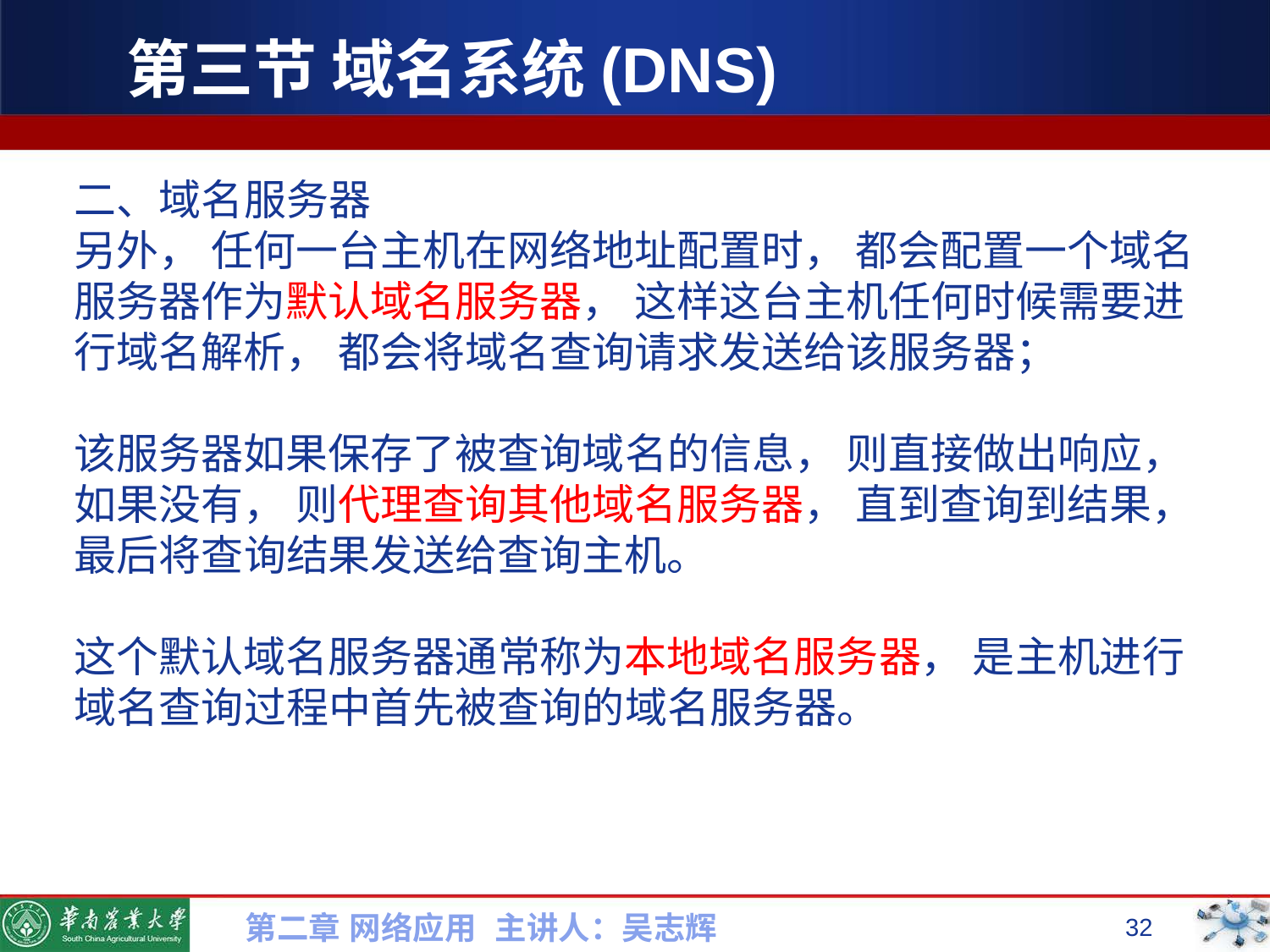

# 第三节 域名系统(DNS)
二、域名服务器
另外， 任何一台主机在网络地址配置时， 都会配置一个域名服务器作为默认域名服务器， 这样这台主机任何时候需要进行域名解析， 都会将域名查询请求发送给该服务器；

该服务器如果保存了被查询域名的信息， 则直接做出响应， 如果没有， 则代理查询其他域名服务器， 直到查询到结果， 最后将查询结果发送给查询主机。

这个默认域名服务器通常称为本地域名服务器， 是主机进行域名查询过程中首先被查询的域名服务器。
第二章 网络应用  主讲人：吴志辉
32